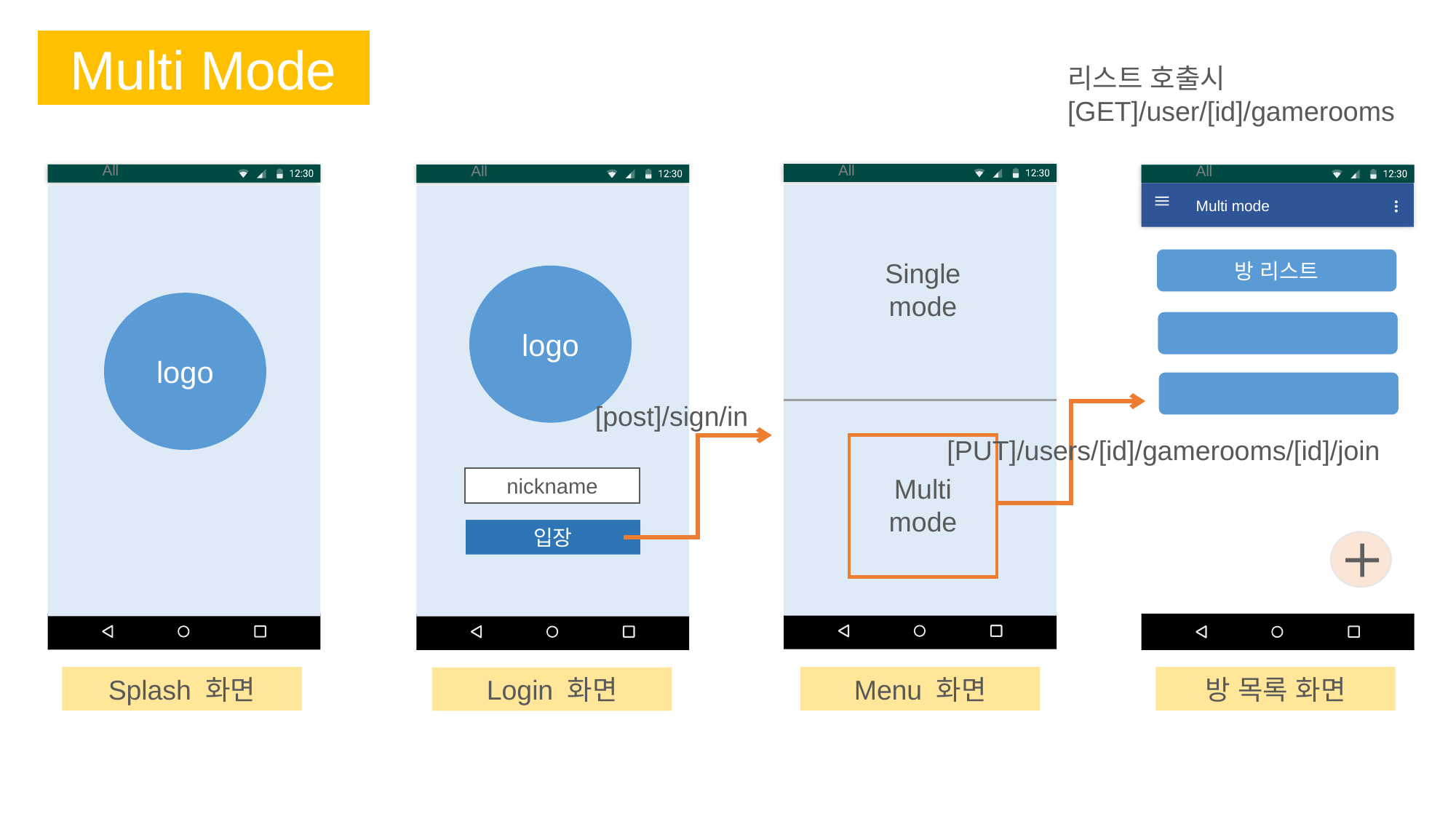

Multi Mode
리스트 호출시
[GET]/user/[id]/gamerooms
All

All

logo
All

All

Multi mode

방 리스트

Single mode
logo
nickname
입장
[post]/sign/in
[PUT]/users/[id]/gamerooms/[id]/join

Multi
mode

Menu 화면
방 목록 화면
Splash 화면
Login 화면